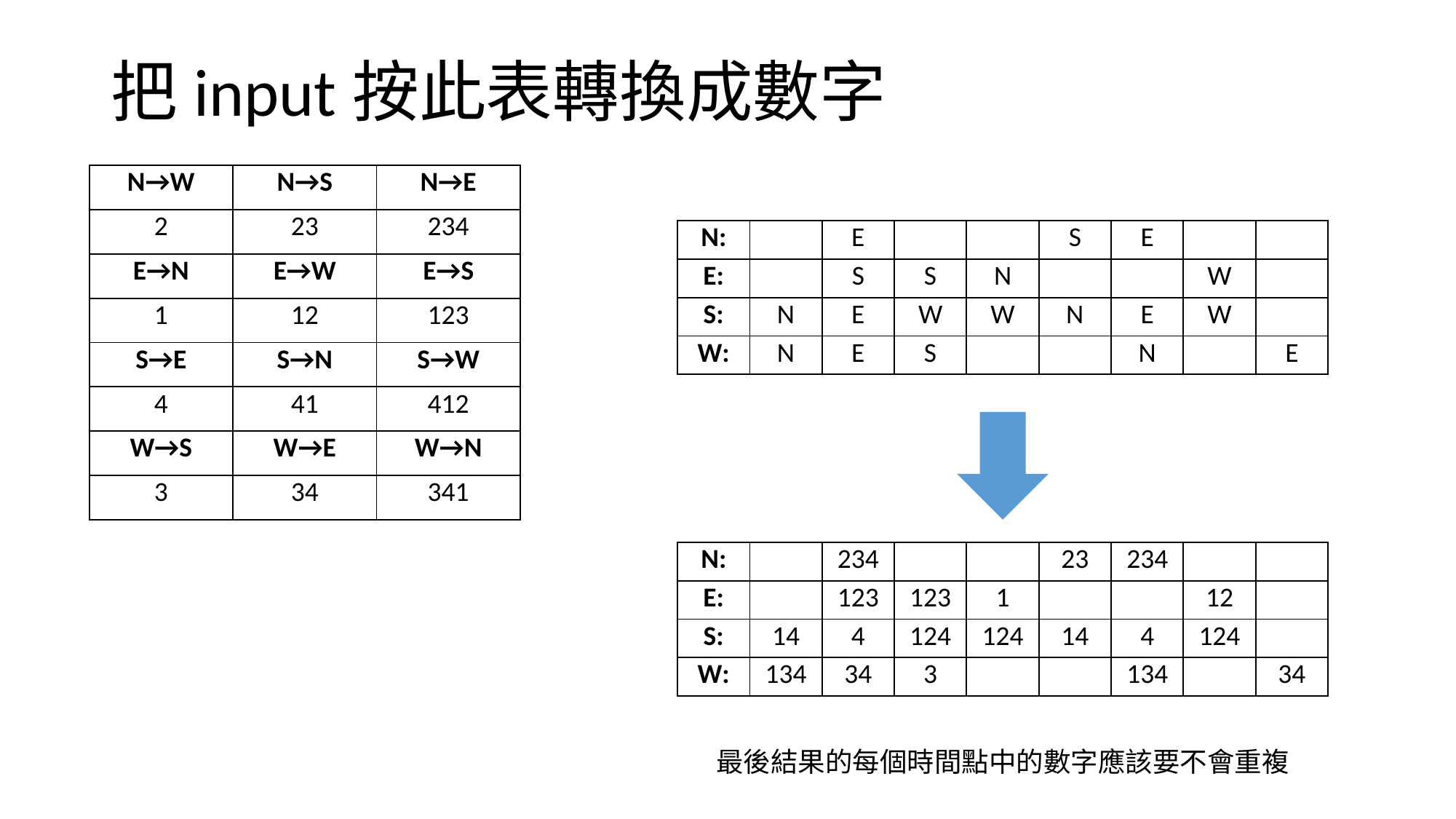

# 把input按此表轉換成數字
| N→W | N→S | N→E |
| --- | --- | --- |
| 2 | 23 | 234 |
| E→N | E→W | E→S |
| 1 | 12 | 123 |
| S→E | S→N | S→W |
| 4 | 41 | 412 |
| W→S | W→E | W→N |
| 3 | 34 | 341 |
| N: |  | E |  |  | S | E |  |  |
| --- | --- | --- | --- | --- | --- | --- | --- | --- |
| E: |  | S | S | N |  |  | W |  |
| S: | N | E | W | W | N | E | W |  |
| W: | N | E | S |  |  | N |  | E |

| N: |  | 234 |  |  | 23 | 234 |  |  |
| --- | --- | --- | --- | --- | --- | --- | --- | --- |
| E: |  | 123 | 123 | 1 |  |  | 12 |  |
| S: | 14 | 4 | 124 | 124 | 14 | 4 | 124 |  |
| W: | 134 | 34 | 3 |  |  | 134 |  | 34 |
最後結果的每個時間點中的數字應該要不會重複